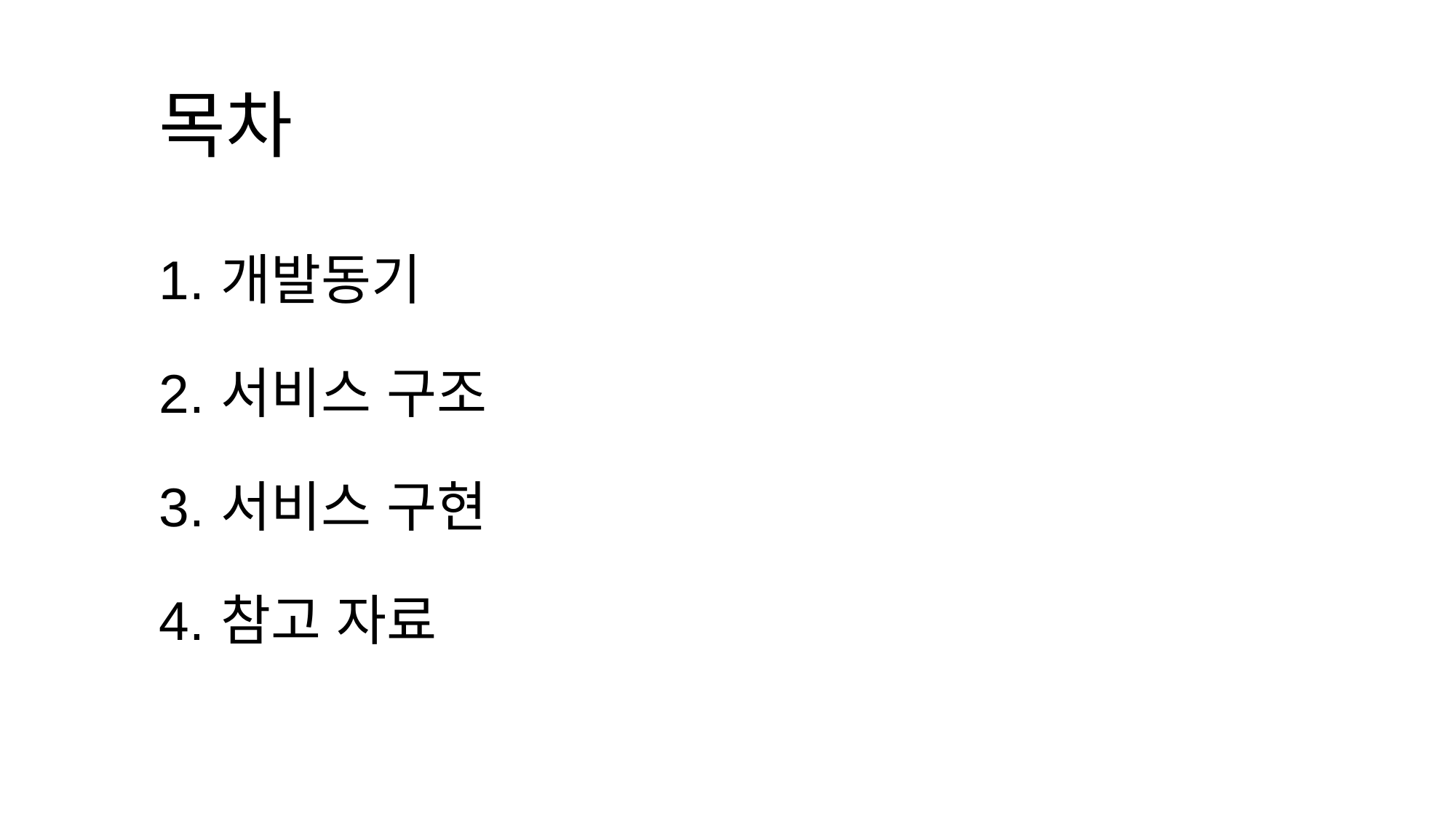

# 목차

개발동기
서비스 구조
서비스 구현
참고 자료